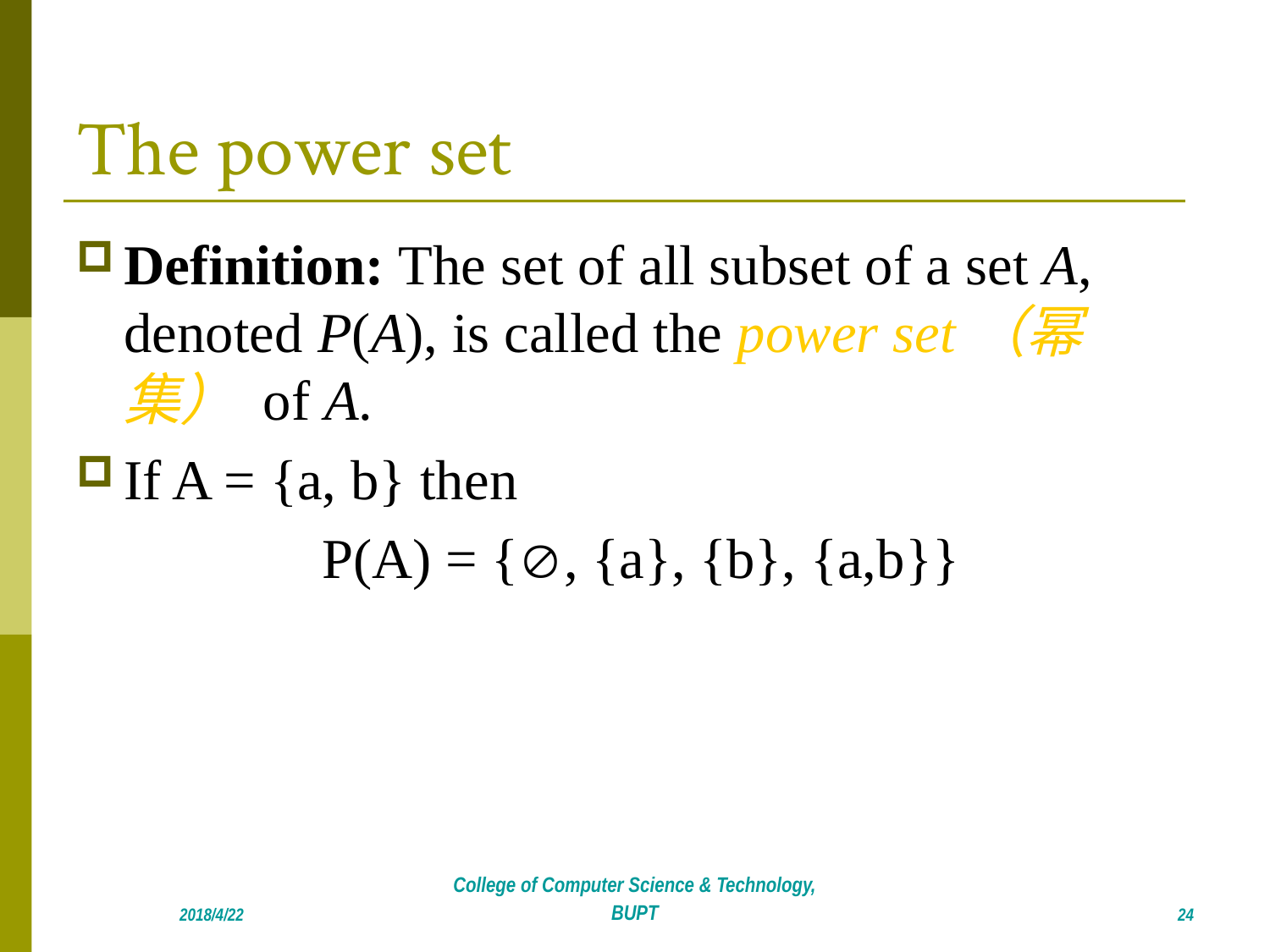

# The power set
Definition: The set of all subset of a set A, denoted P(A), is called the power set（幂集） of A.
If A = {a, b} then
		     P(A) = {∅, {a}, {b}, {a,b}}

24
2018/4/22
College of Computer Science & Technology, BUPT